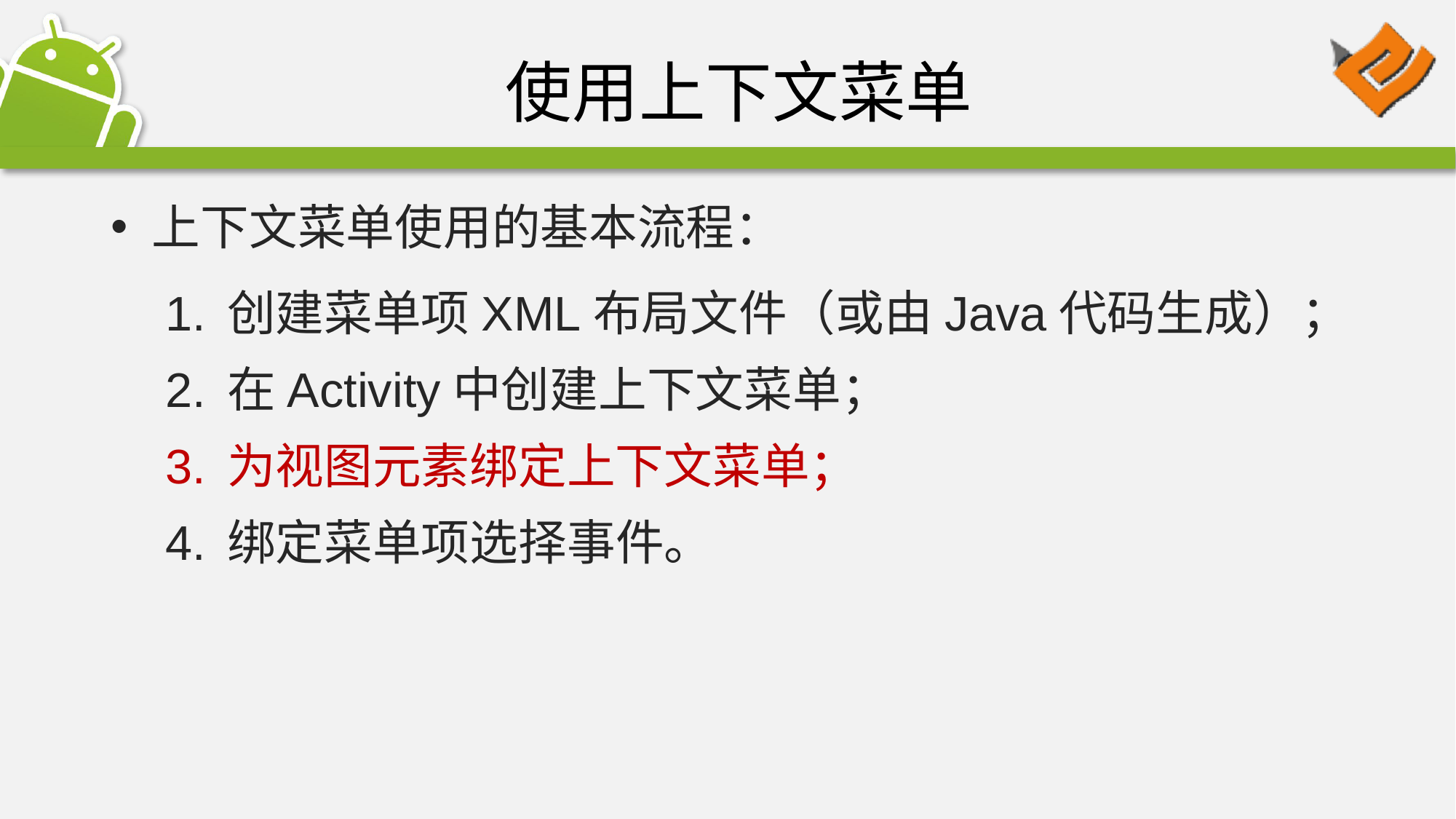

# 使用上下文菜单
上下文菜单使用的基本流程：
创建菜单项XML布局文件（或由Java代码生成）；
在Activity中创建上下文菜单；
为视图元素绑定上下文菜单；
绑定菜单项选择事件。